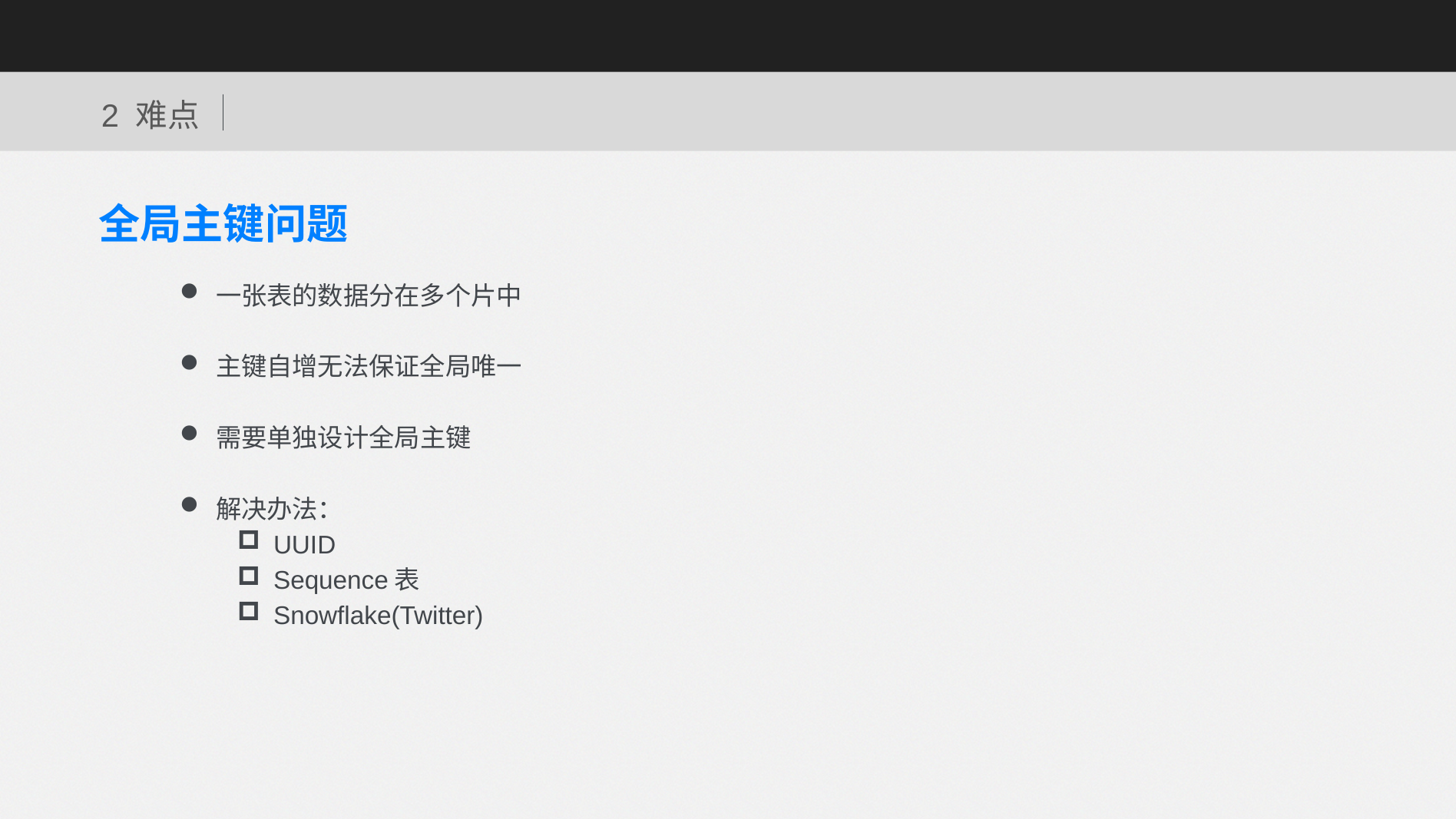

2 难点

全局主键问题
一张表的数据分在多个片中

主键自增无法保证全局唯一

需要单独设计全局主键

解决办法：
UUID
Sequence表
Snowflake(Twitter)